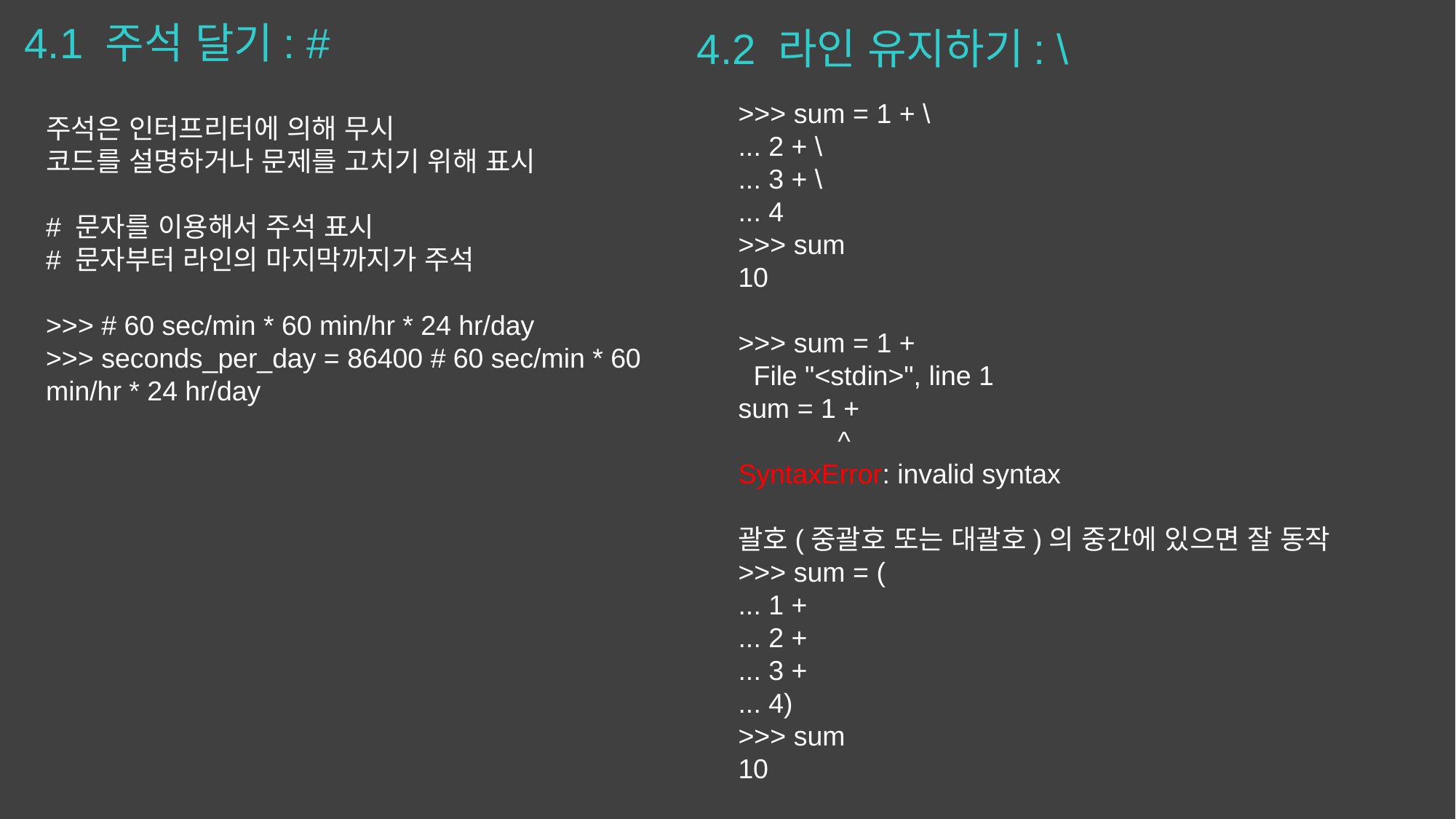

# 4.1 주석 달기: #
4.2 라인 유지하기: \
>>> sum = 1 + \
... 2 + \
... 3 + \
... 4
>>> sum
10

>>> sum = 1 +
  File "<stdin>", line 1
sum = 1 +
             ^
SyntaxError: invalid syntax

괄호(중괄호 또는 대괄호)의 중간에 있으면 잘 동작
>>> sum = (
... 1 +
... 2 +
... 3 +
... 4)
>>> sum
10
주석은 인터프리터에 의해 무시
코드를 설명하거나 문제를 고치기 위해 표시

# 문자를 이용해서 주석 표시
# 문자부터 라인의 마지막까지가 주석

>>> # 60 sec/min * 60 min/hr * 24 hr/day
>>> seconds_per_day = 86400 # 60 sec/min * 60 min/hr * 24 hr/day